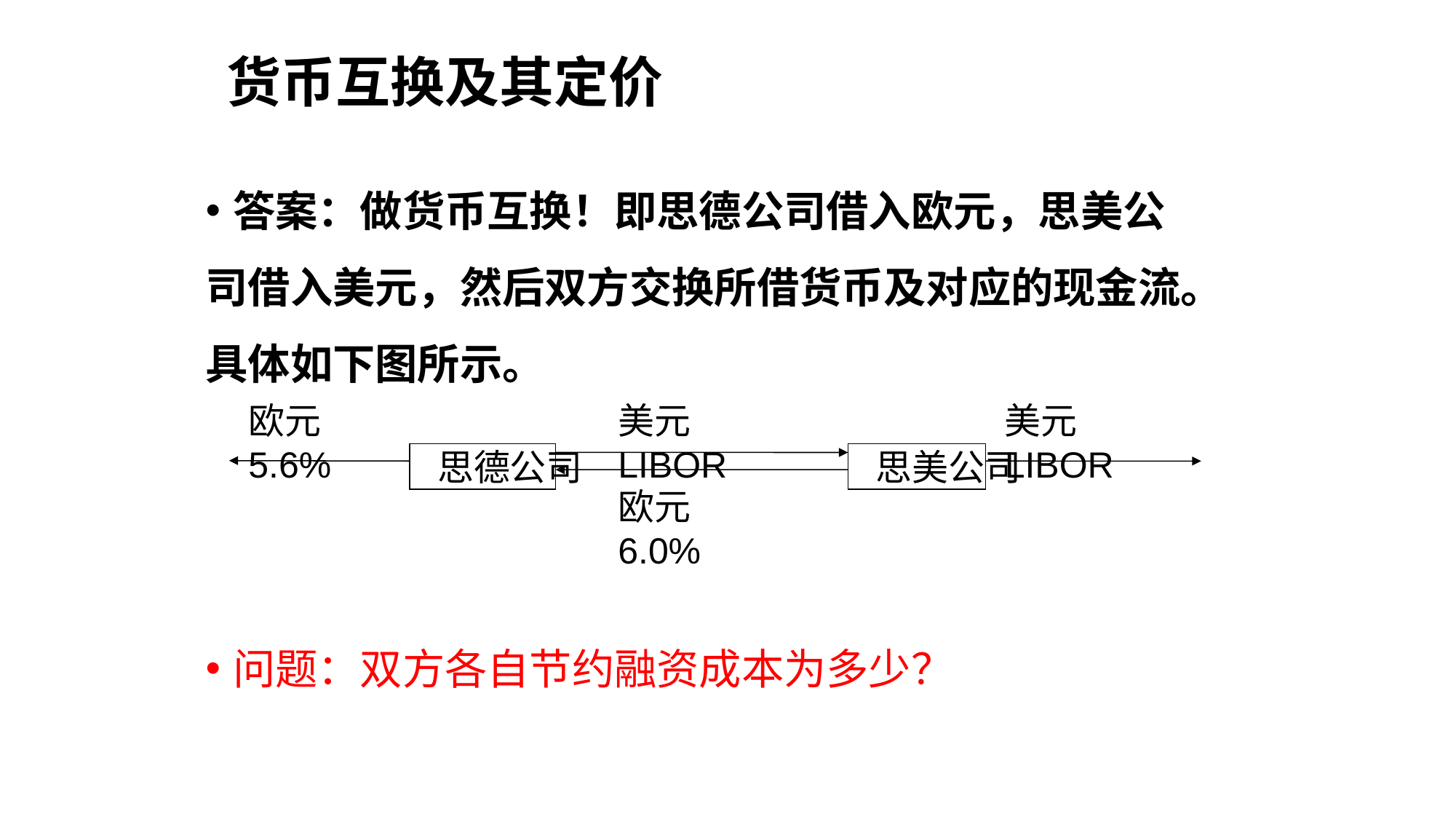

货币互换及其定价
答案：做货币互换！即思德公司借入欧元，思美公
司借入美元，然后双方交换所借货币及对应的现金流。
具体如下图所示。

问题：双方各自节约融资成本为多少？

欧元5.6%
美元LIBOR
美元LIBOR
 思德公司
 思美公司

欧元6.0%